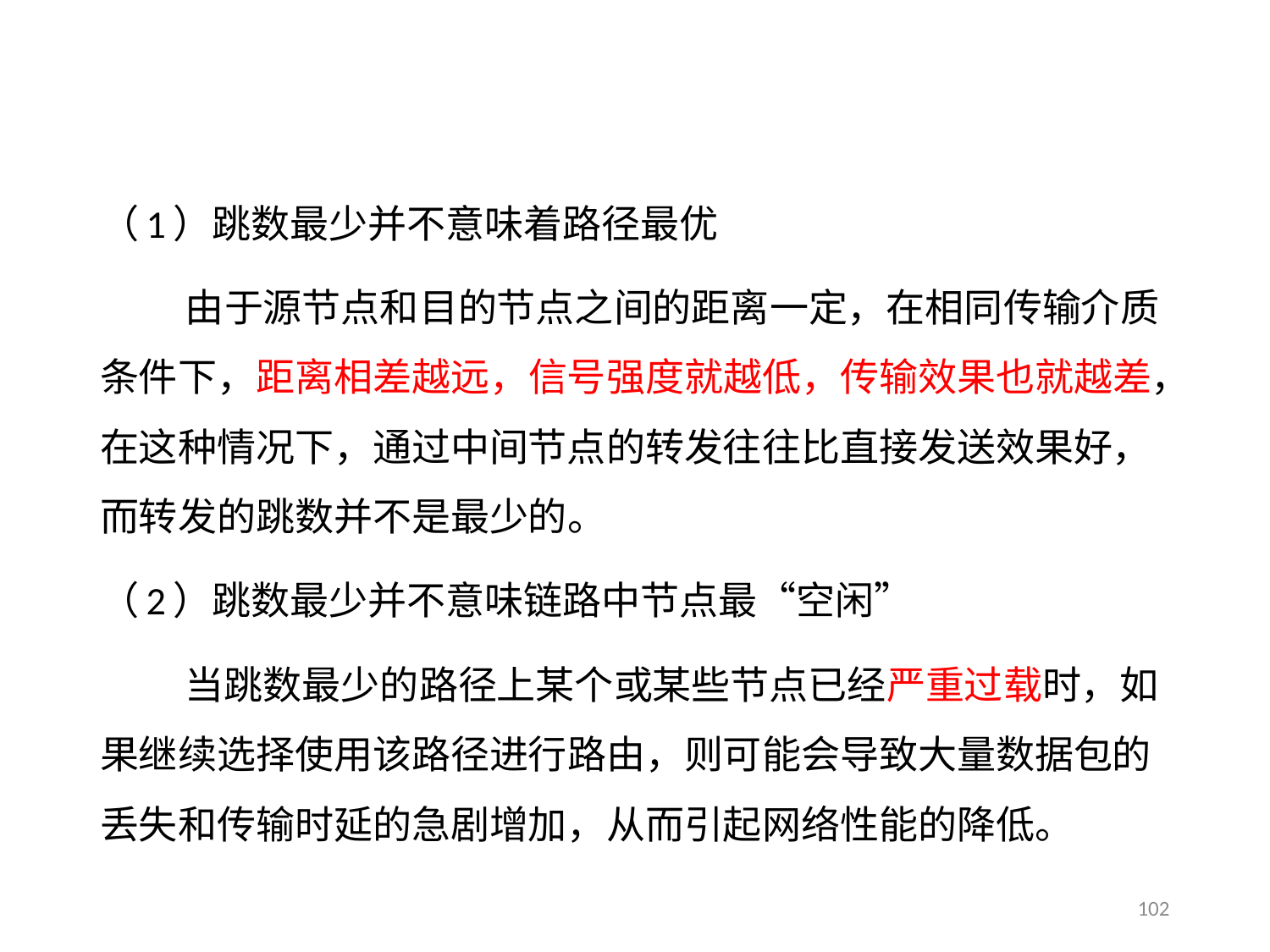

（1）跳数最少并不意味着路径最优
         由于源节点和目的节点之间的距离一定，在相同传输介质条件下，距离相差越远，信号强度就越低，传输效果也就越差，在这种情况下，通过中间节点的转发往往比直接发送效果好，而转发的跳数并不是最少的。
（2）跳数最少并不意味链路中节点最“空闲”
         当跳数最少的路径上某个或某些节点已经严重过载时，如果继续选择使用该路径进行路由，则可能会导致大量数据包的丢失和传输时延的急剧增加，从而引起网络性能的降低。

102